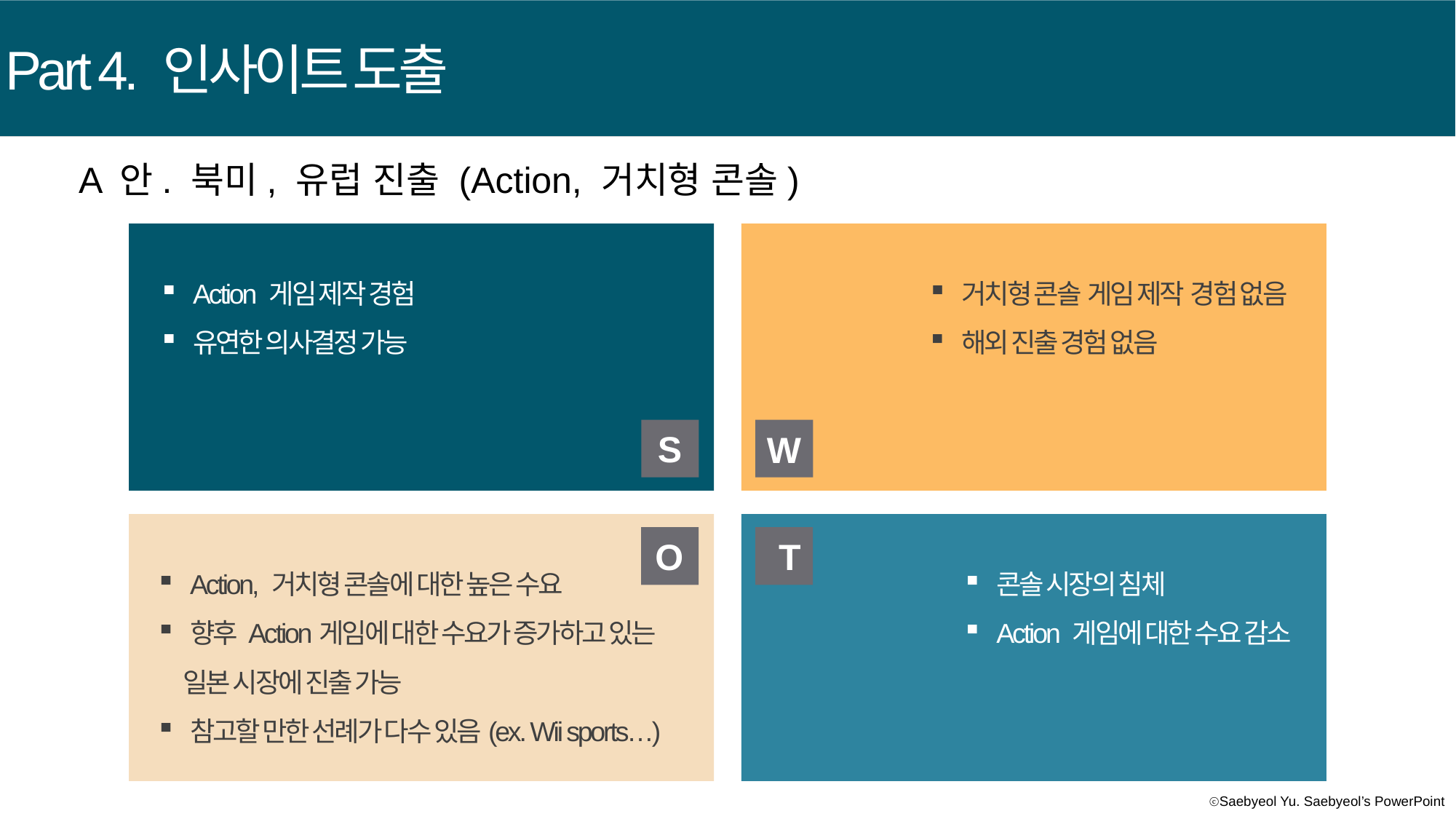

Part 4. 인사이트 도출

A 안. 북미, 유럽 진출 (Action, 거치형 콘솔)

Action 게임 제작 경험
유연한 의사결정 가능
거치형 콘솔  게임 제작  경험 없음
해외 진출 경험 없음

S
W

T
O
Action, 거치형 콘솔에 대한 높은 수요
향후 Action게임에 대한 수요가 증가하고 있는
일본 시장에 진출 가능
참고할 만한 선례가 다수 있음(ex. Wii sports…)
콘솔 시장의 침체
Action 게임에 대한 수요 감소